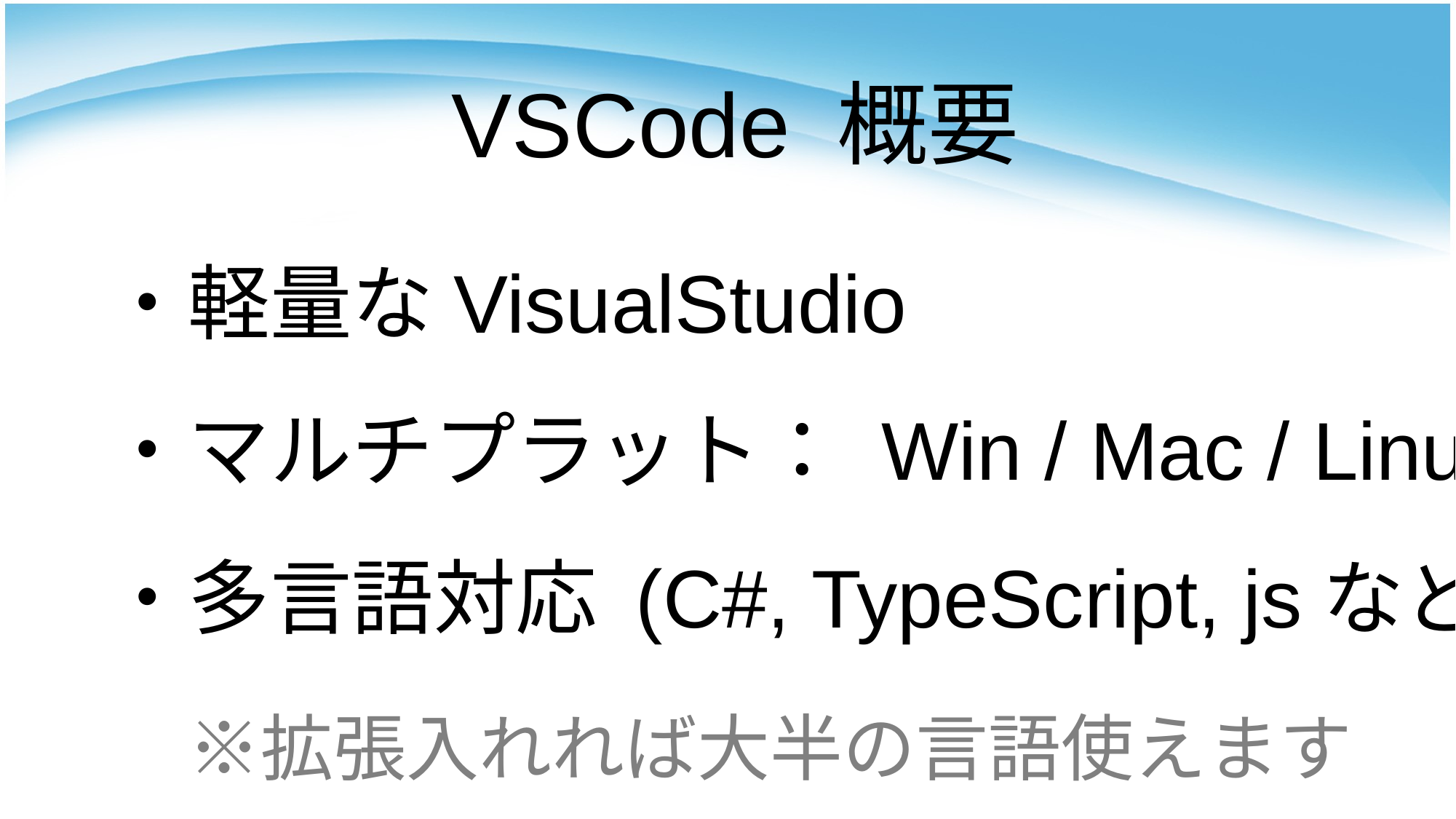

VSCode 概要
# ・軽量なVisualStudio ・マルチプラット： Win / Mac / Linux ・多言語対応 (C#, TypeScript, jsなど) 　※拡張入れれば大半の言語使えます